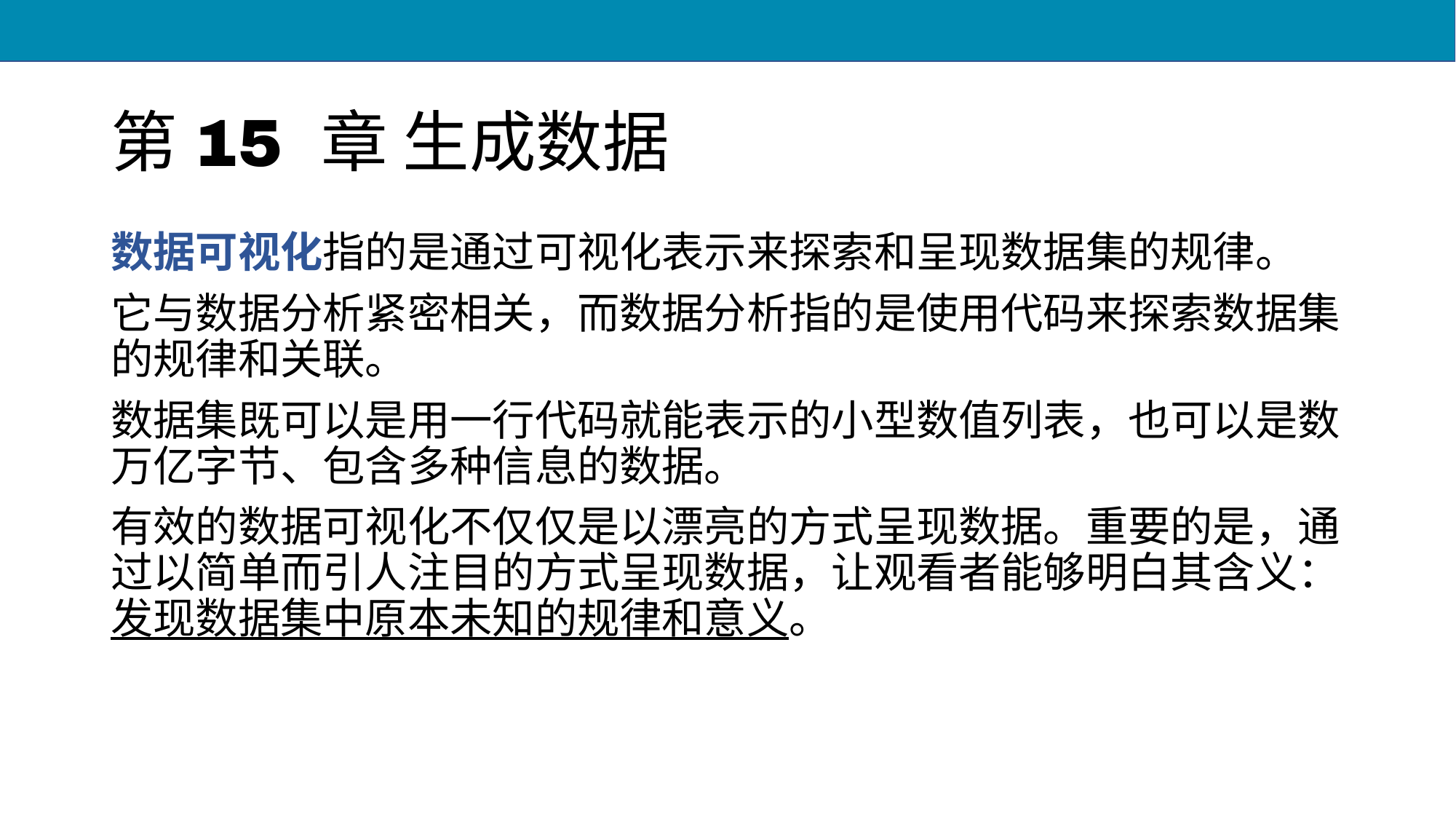

# 第15 章 生成数据
数据可视化指的是通过可视化表示来探索和呈现数据集的规律。
它与数据分析紧密相关，而数据分析指的是使用代码来探索数据集 的规律和关联。
数据集既可以是用一行代码就能表示的小型数值列表，也可以是数万亿字节、包含多种信息的数据。
有效的数据可视化不仅仅是以漂亮的方式呈现数据。重要的是，通 过以简单而引人注目的方式呈现数据，让观看者能够明白其含义：发现数据集中原本未知的规律和意义。